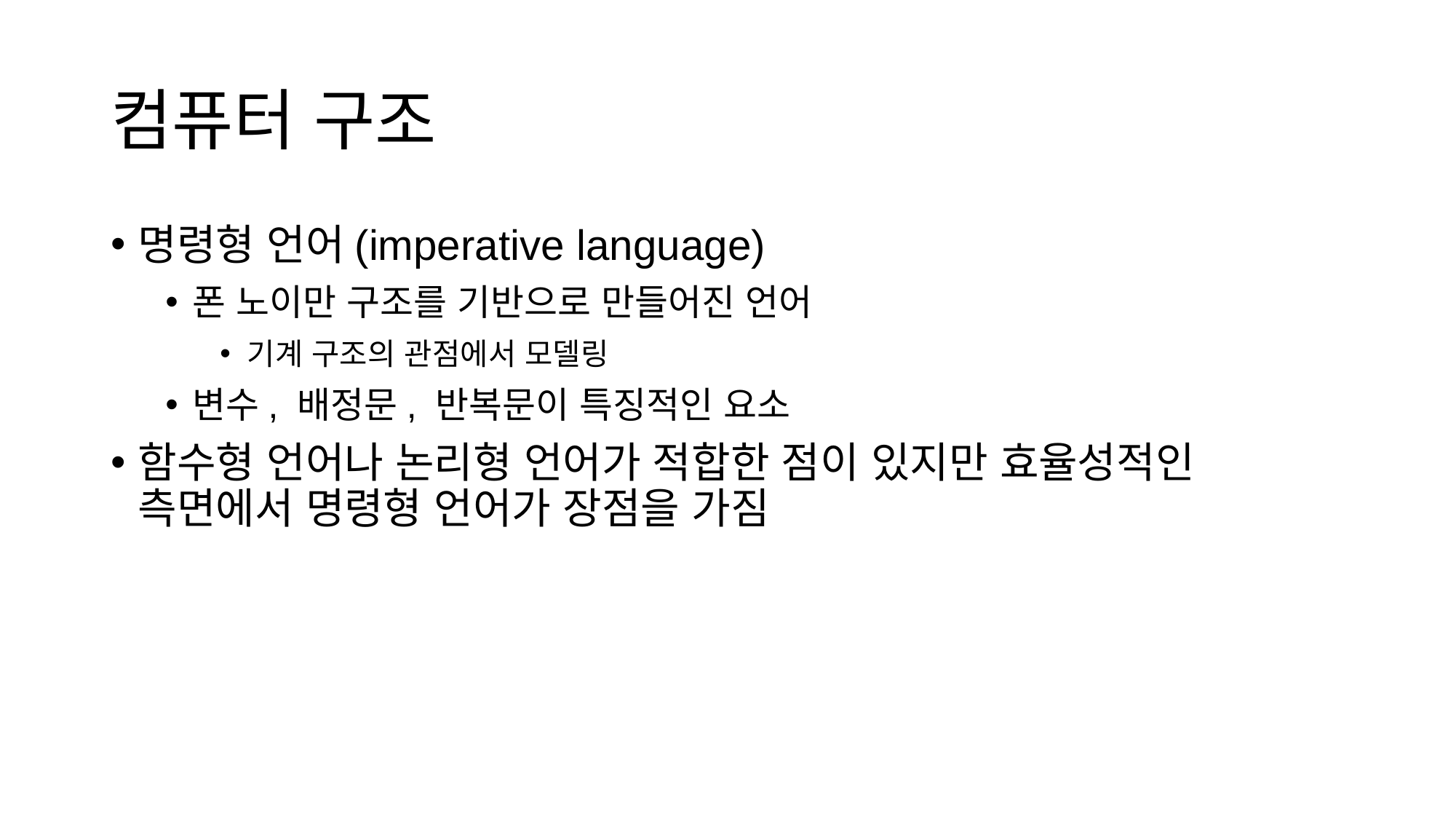

# 컴퓨터 구조
명령형 언어(imperative language)
폰 노이만 구조를 기반으로 만들어진 언어
기계 구조의 관점에서 모델링
변수, 배정문, 반복문이 특징적인 요소
함수형 언어나 논리형 언어가 적합한 점이 있지만 효율성적인 측면에서 명령형 언어가 장점을 가짐